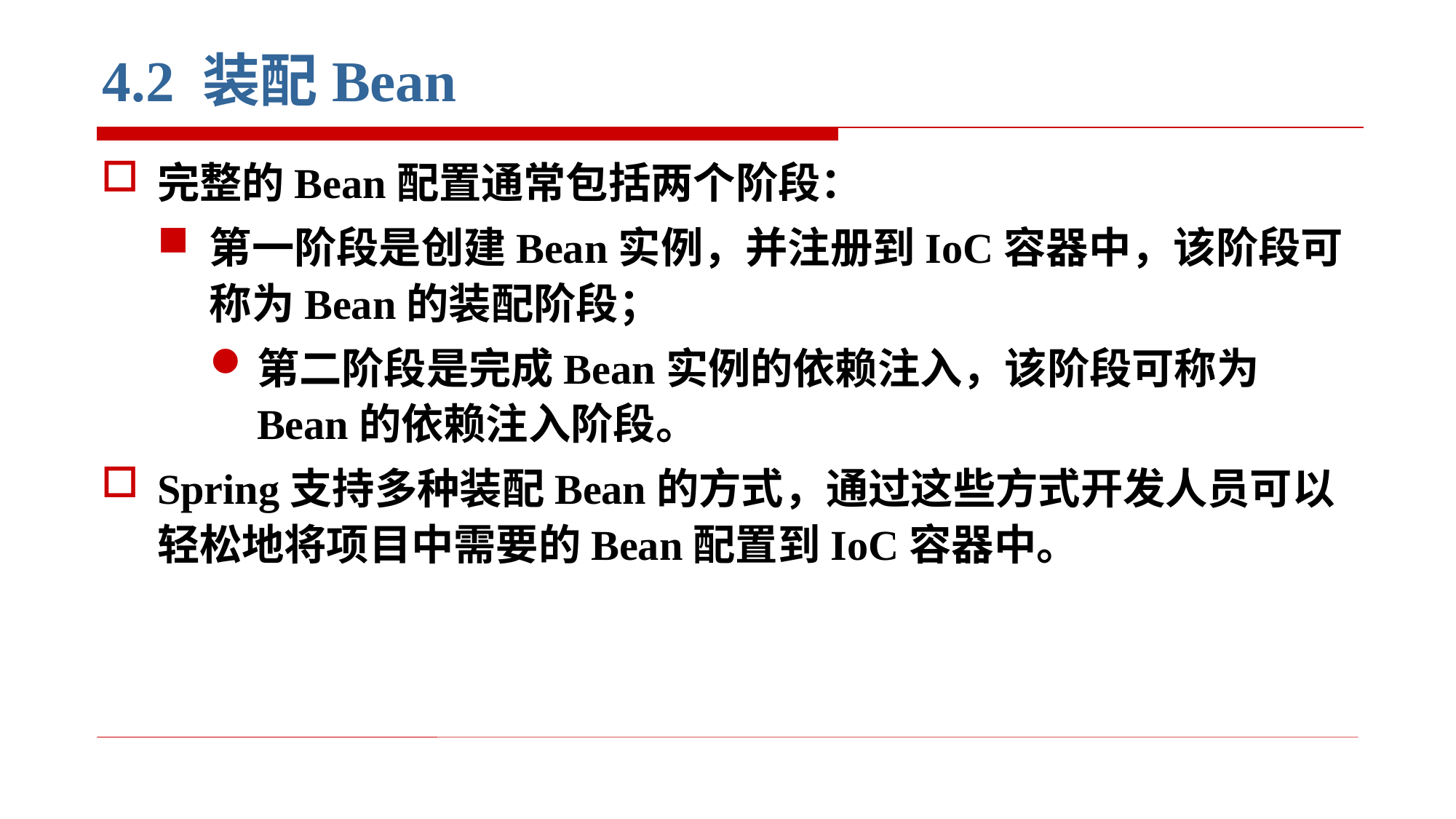

# 4.2 装配Bean
完整的Bean配置通常包括两个阶段：
第一阶段是创建Bean实例，并注册到IoC容器中，该阶段可称为Bean的装配阶段；
第二阶段是完成Bean实例的依赖注入，该阶段可称为Bean的依赖注入阶段。
Spring支持多种装配Bean的方式，通过这些方式开发人员可以轻松地将项目中需要的Bean配置到IoC容器中。
9